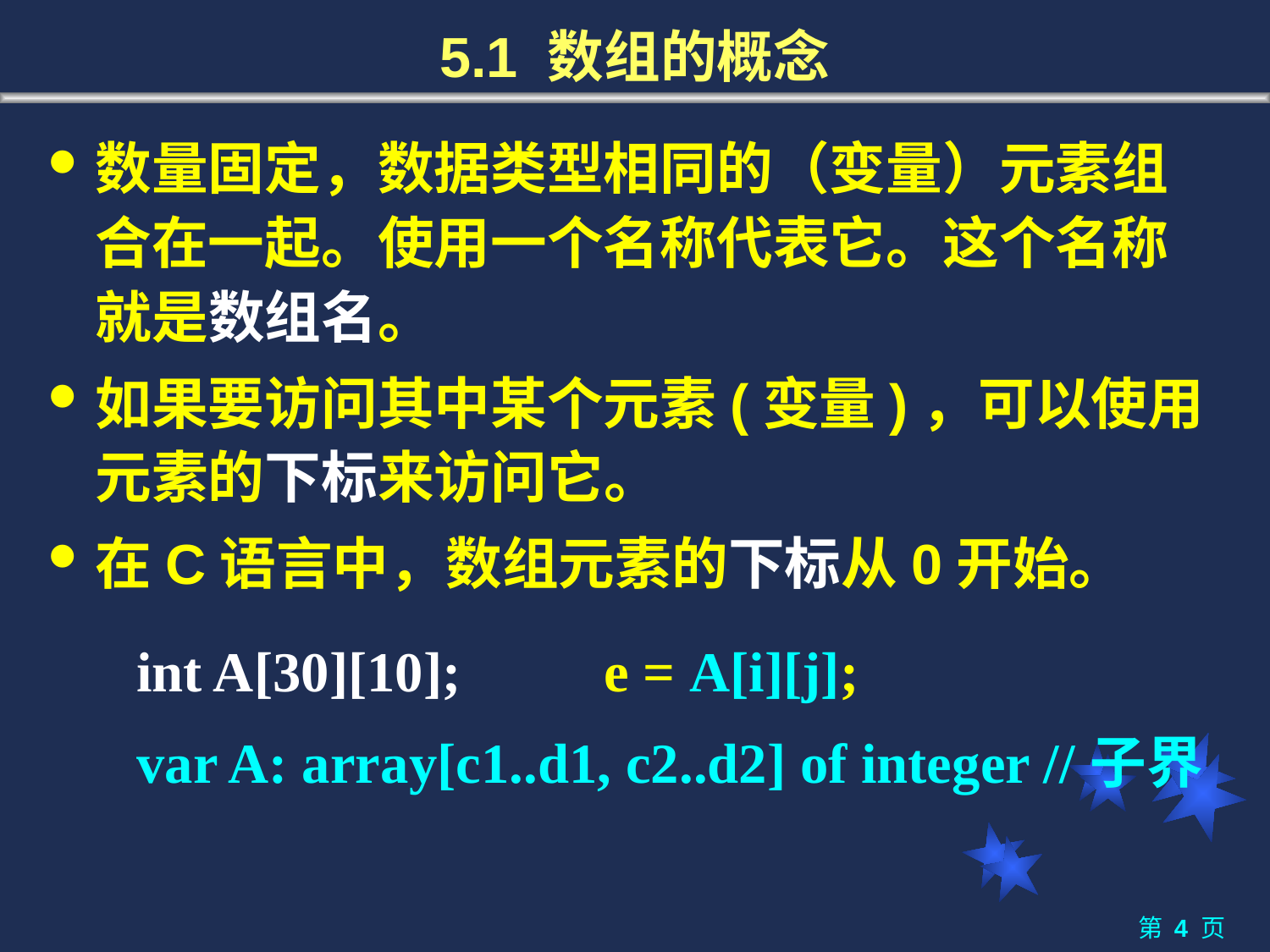

# 5.1 数组的概念
数量固定，数据类型相同的（变量）元素组合在一起。使用一个名称代表它。这个名称就是数组名。
如果要访问其中某个元素(变量)，可以使用元素的下标来访问它。
在C语言中，数组元素的下标从0开始。
       int A[30][10];          e = A[i][j];
       var A: array[c1..d1, c2..d2] of integer //子界
第 4 页